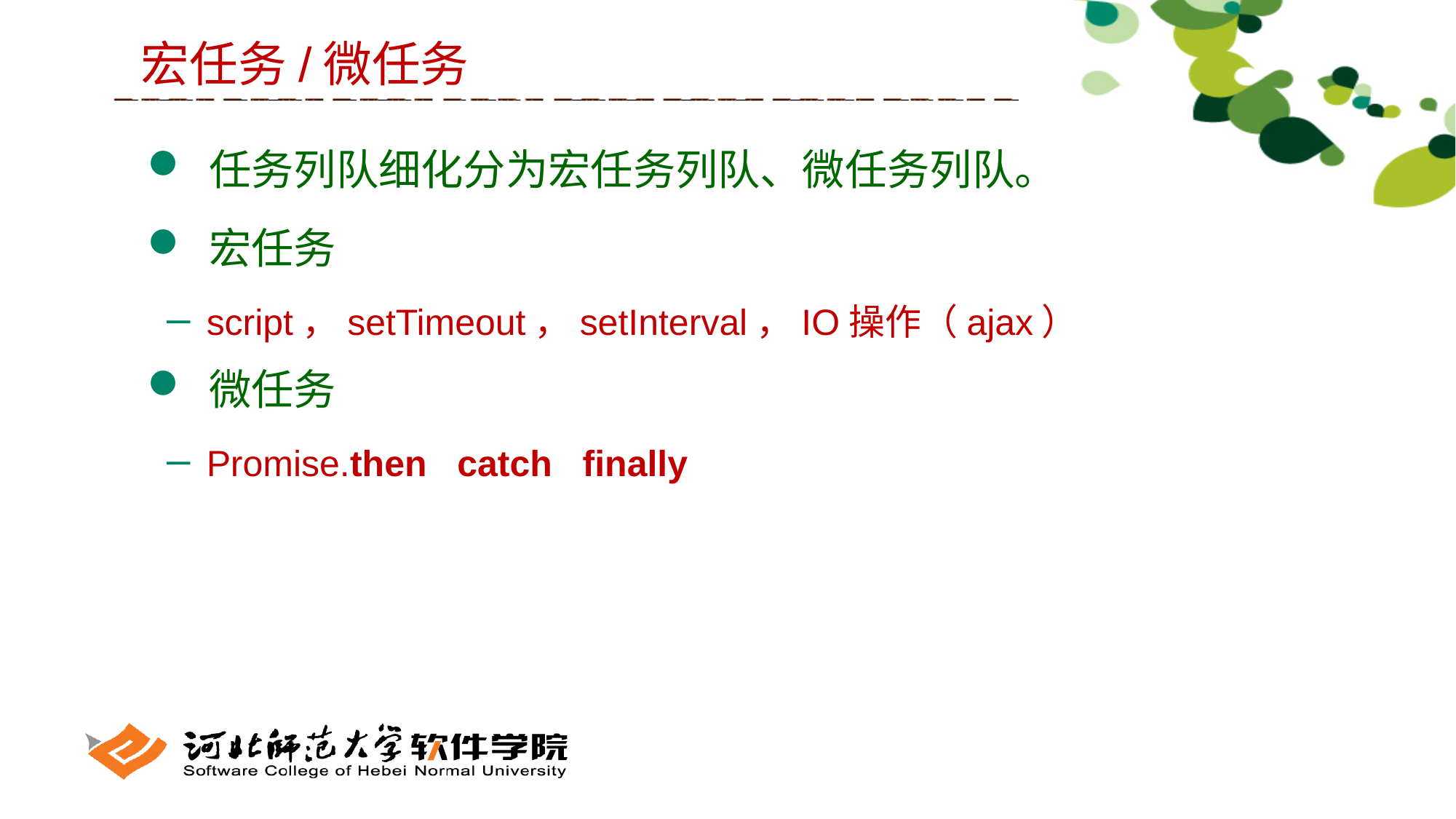

宏任务/微任务

 任务列队细化分为宏任务列队、微任务列队。
 宏任务
 script，setTimeout，setInterval，IO操作（ajax）
 微任务
 Promise.then   catch   finally